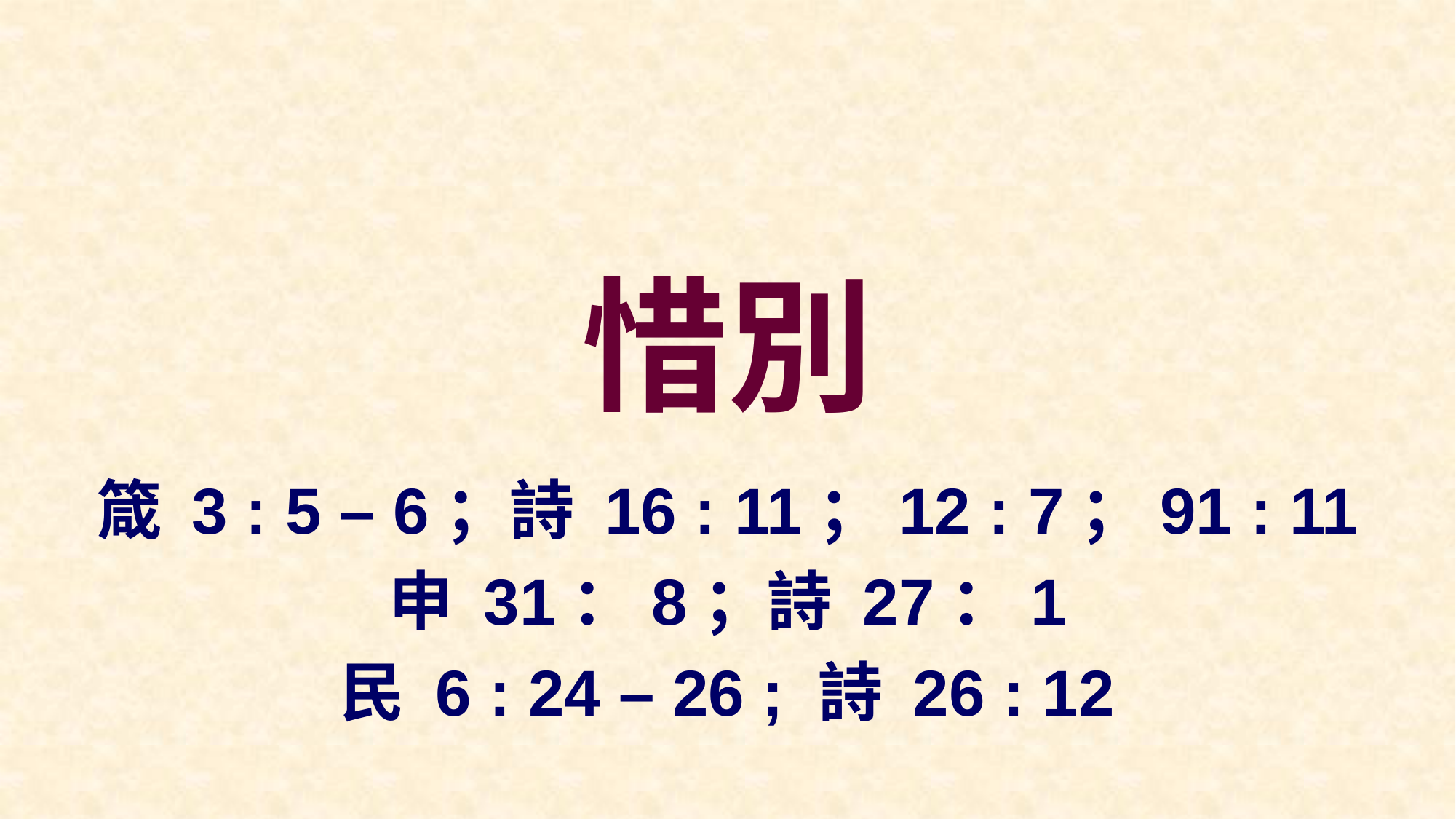

# 惜別
箴 3 : 5 – 6；詩 16 : 11；12 : 7；91 : 11
申 31：8；詩 27：1
民 6 : 24 – 26 ; 詩 26 : 12